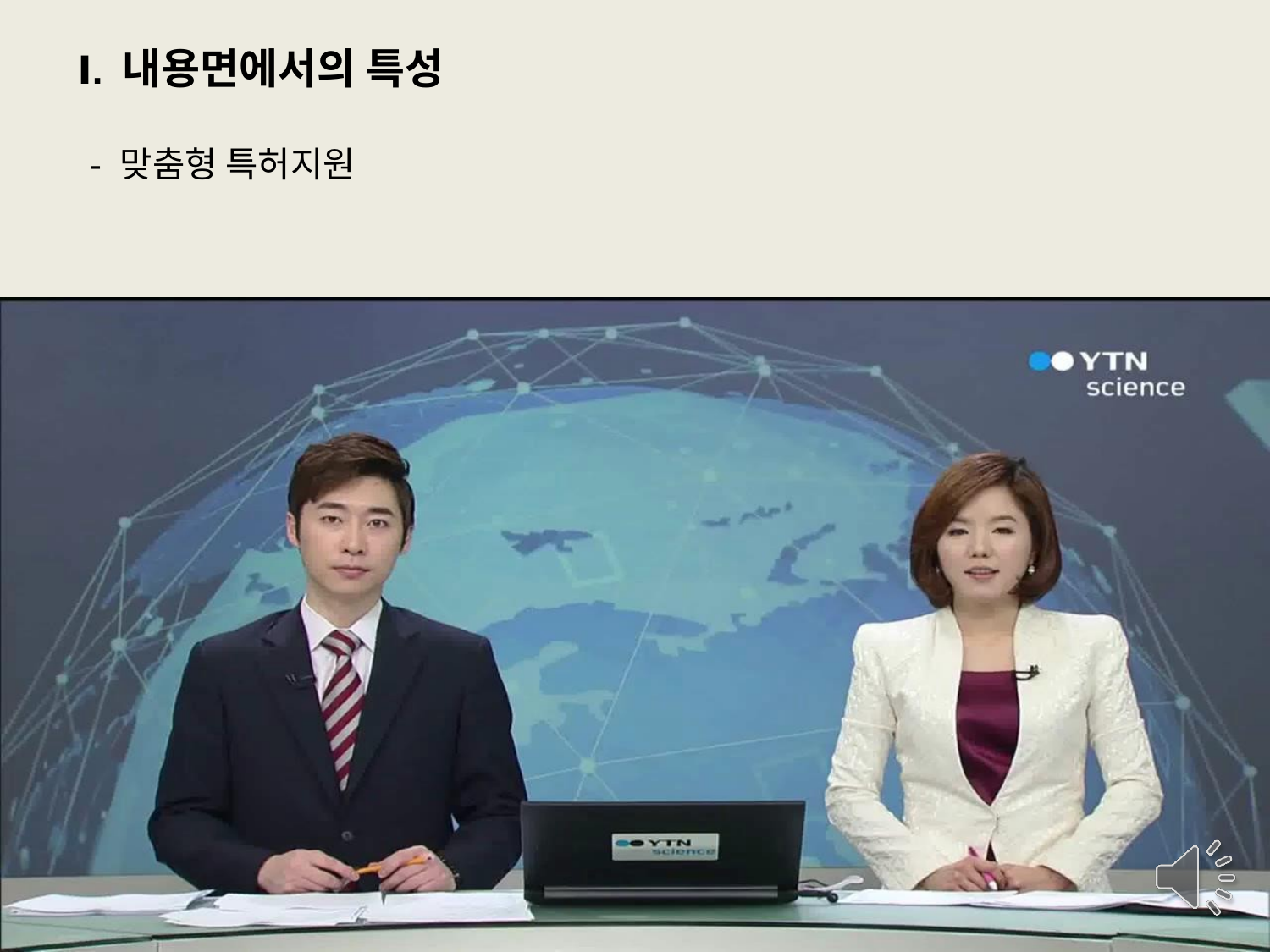

# Ⅰ. 내용면에서의 특성
- 맞춤형 특허지원